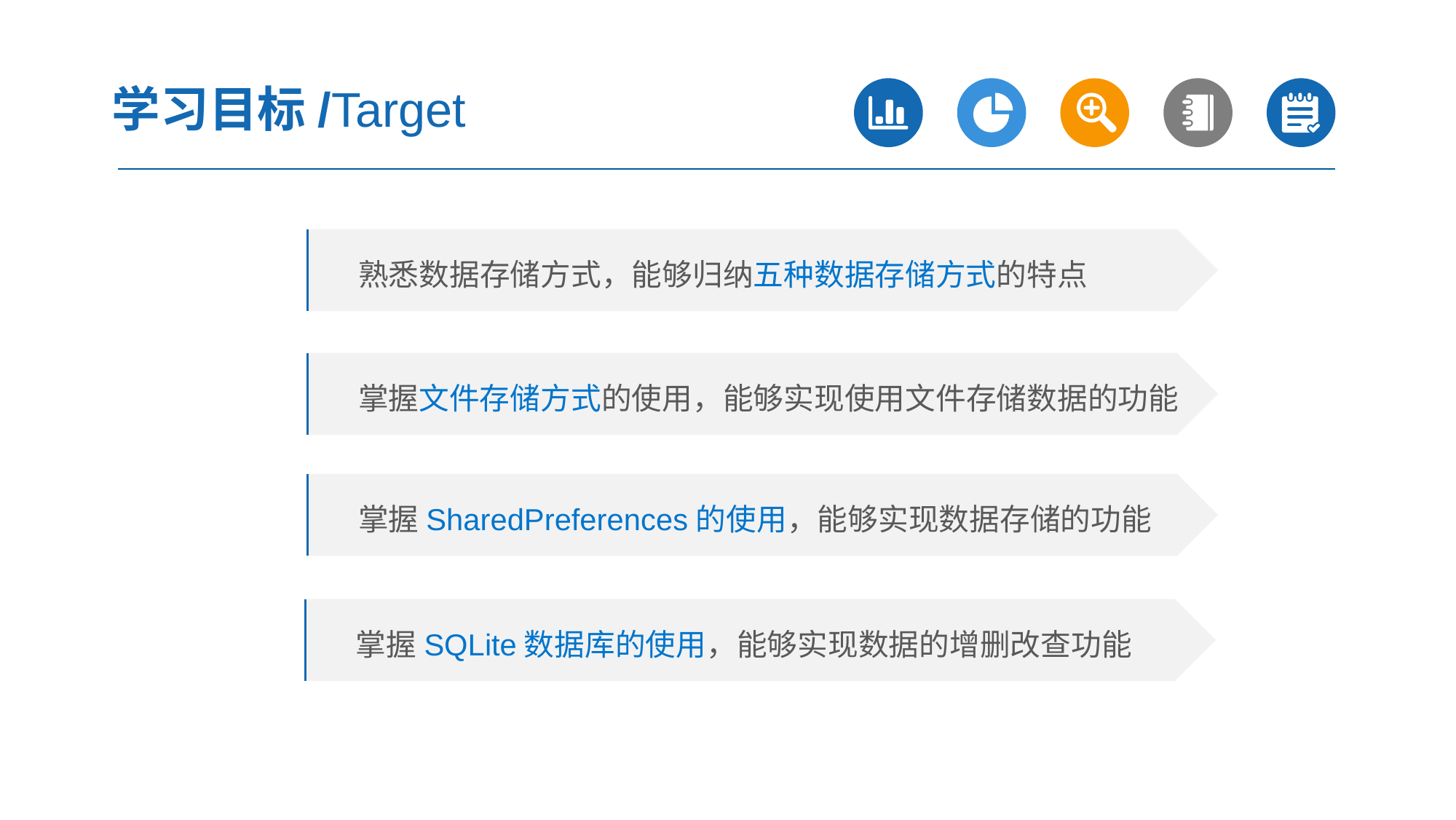

学习目标/Target
     熟悉数据存储方式，能够归纳五种数据存储方式的特点

     掌握文件存储方式的使用，能够实现使用文件存储数据的功能

     掌握SharedPreferences的使用，能够实现数据存储的功能

     掌握SQLite数据库的使用，能够实现数据的增删改查功能